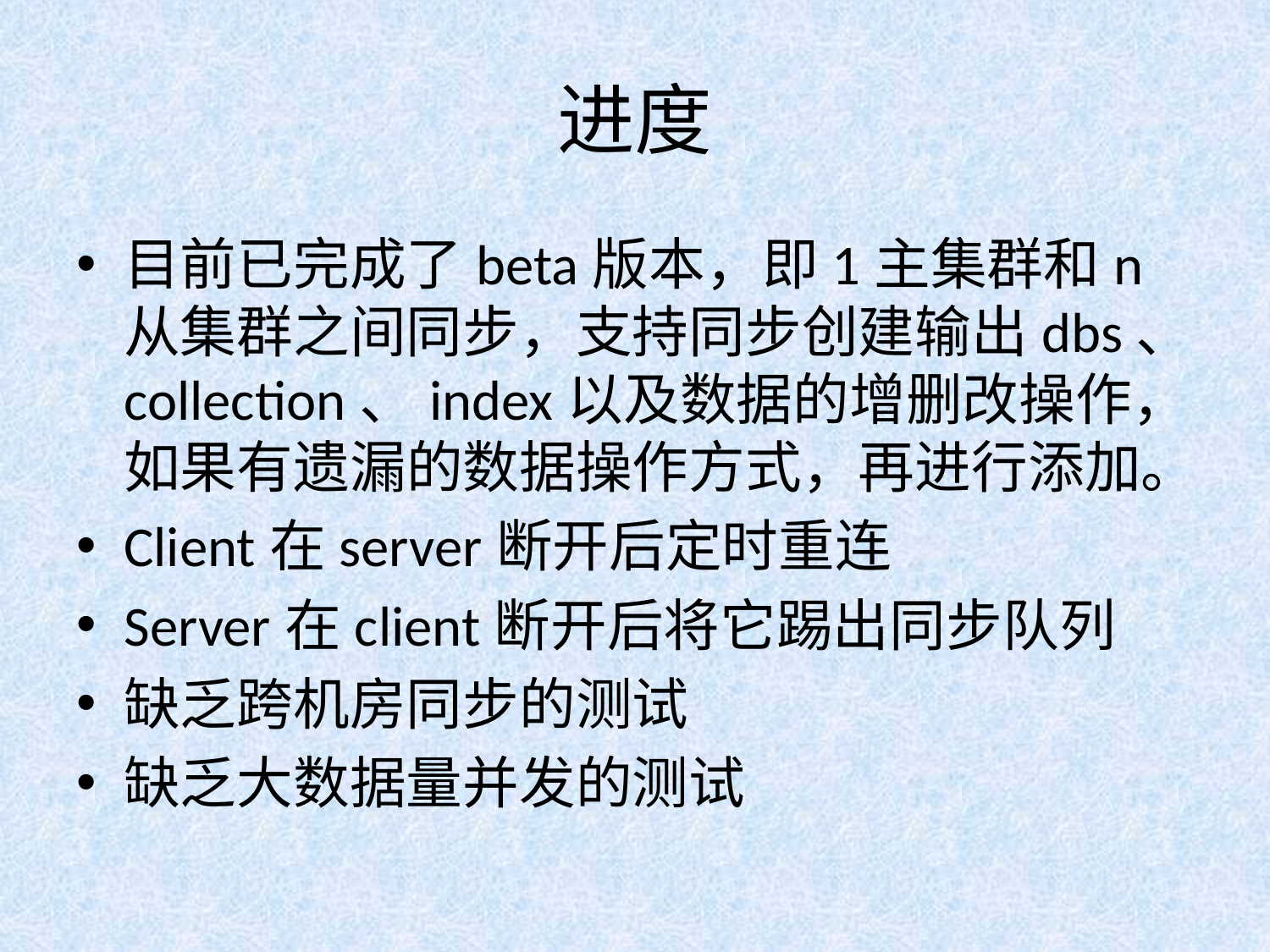

# 进度
目前已完成了beta版本，即1主集群和n从集群之间同步，支持同步创建输出dbs、collection、index以及数据的增删改操作，如果有遗漏的数据操作方式，再进行添加。
Client在server断开后定时重连
Server在client断开后将它踢出同步队列
缺乏跨机房同步的测试
缺乏大数据量并发的测试